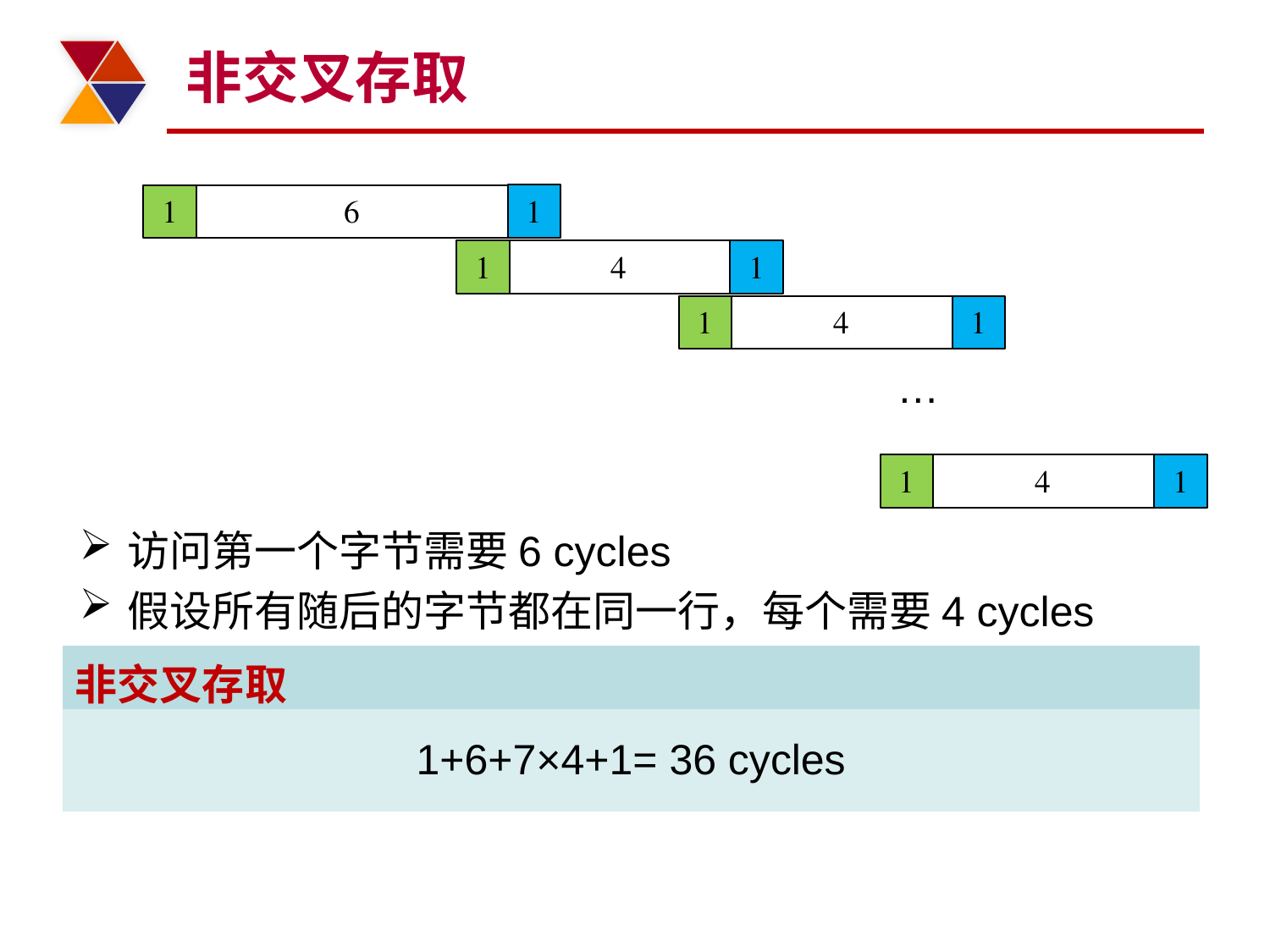

# 非交叉存取
1
1
6
1
4
1
1
4
1
…
1
4
1
访问第一个字节需要6 cycles
假设所有随后的字节都在同一行，每个需要4 cycles

| 非交叉存取 |
| --- |
| 1+6+7×4+1= 36 cycles |